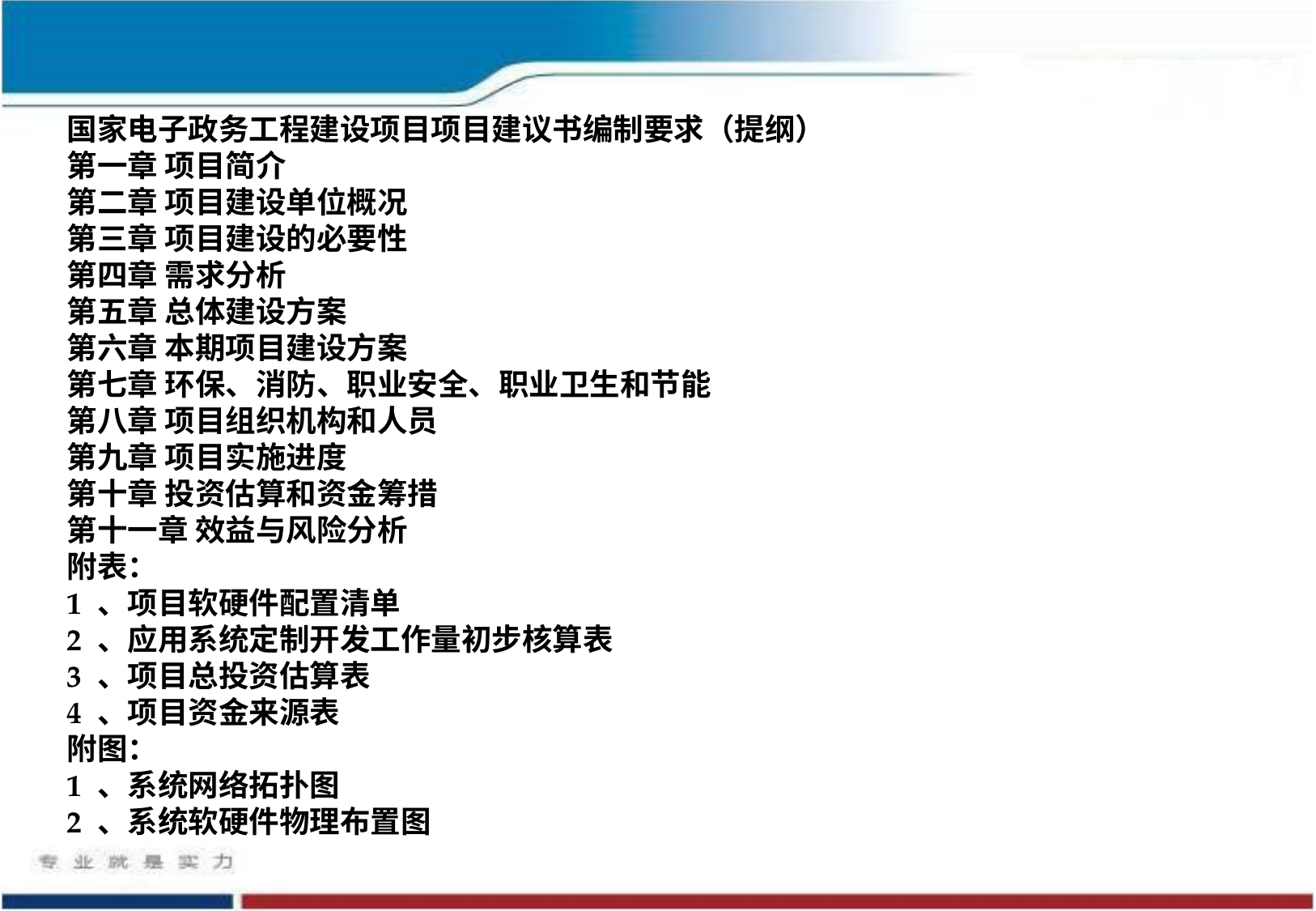

国家电子政务工程建设项目项目建议书编制要求（提纲）
第一章 项目简介
第二章 项目建设单位概况
第三章 项目建设的必要性
第四章 需求分析
第五章 总体建设方案
第六章 本期项目建设方案
第七章 环保、消防、职业安全、职业卫生和节能
第八章 项目组织机构和人员
第九章 项目实施进度
第十章 投资估算和资金筹措
第十一章 效益与风险分析
附表：
1 、项目软硬件配置清单
2 、应用系统定制开发工作量初步核算表
3 、项目总投资估算表
4 、项目资金来源表
附图：
1 、系统网络拓扑图
2 、系统软硬件物理布置图